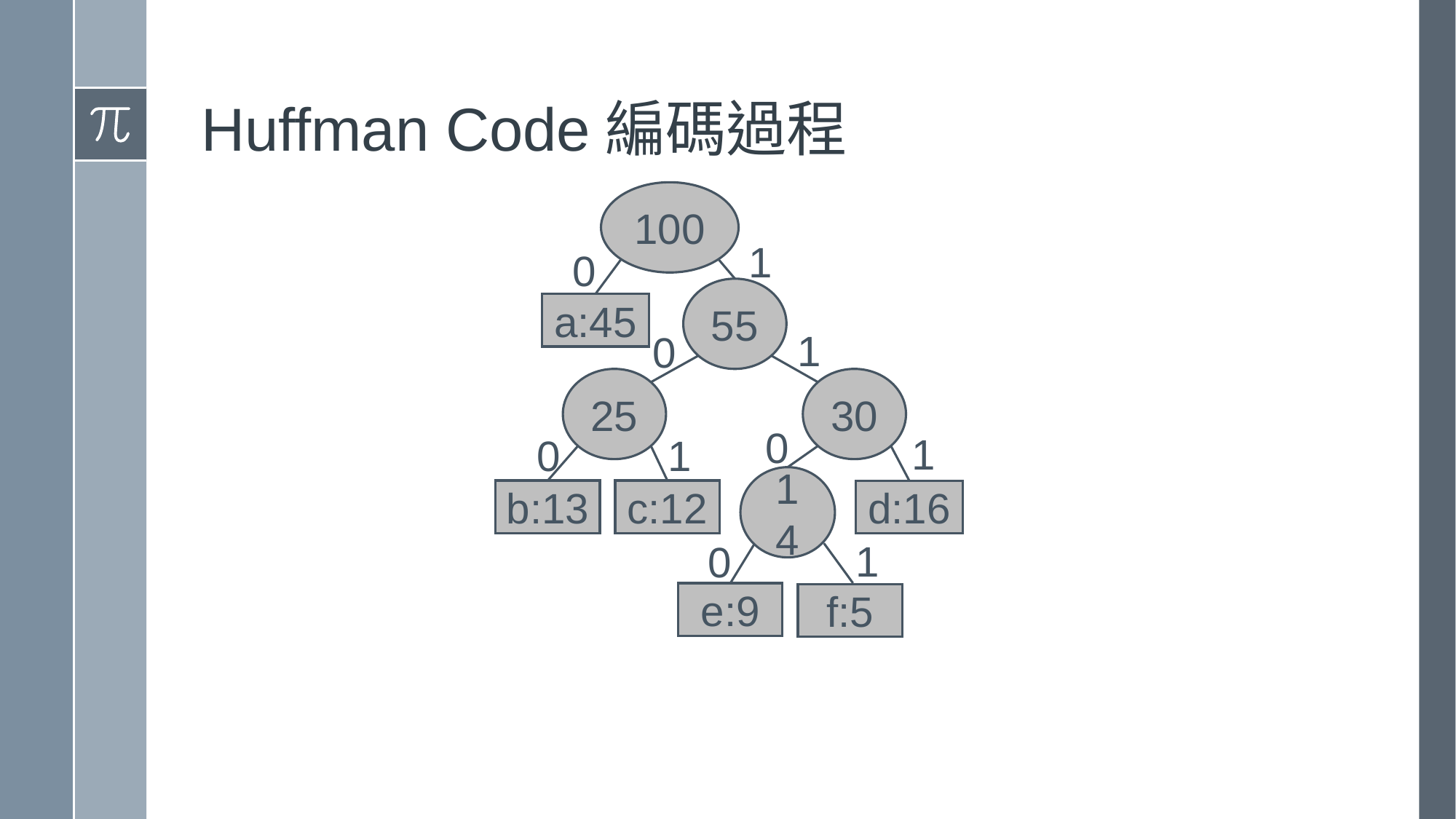

# Huffman Code編碼過程
100
1
0
55
a:45
1
0
25
30
0
1
0
1
14
b:13
c:12
d:16
1
0
e:9
f:5